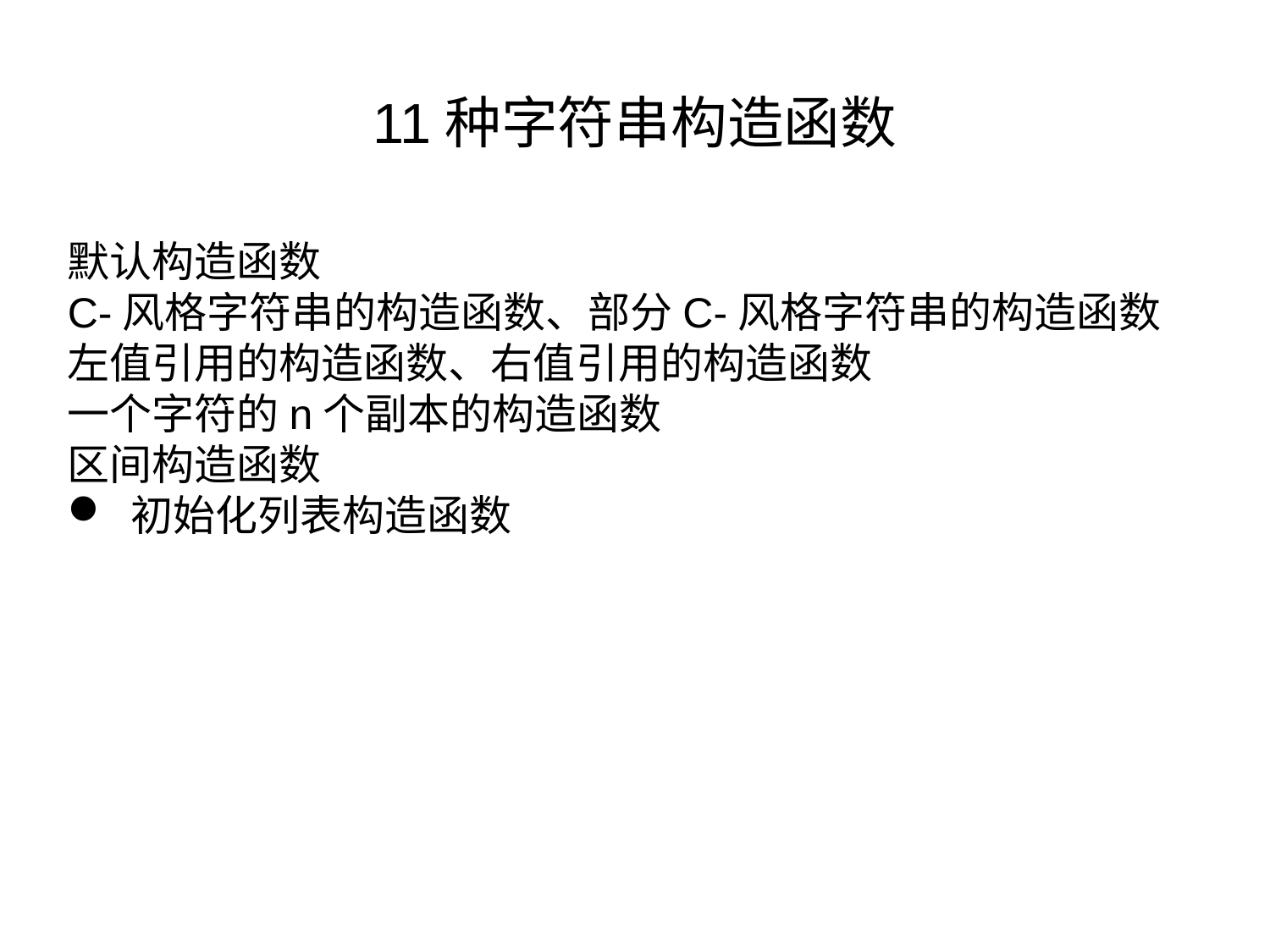

11种字符串构造函数
默认构造函数
C-风格字符串的构造函数、部分C-风格字符串的构造函数
左值引用的构造函数、右值引用的构造函数
一个字符的n个副本的构造函数
区间构造函数
初始化列表构造函数